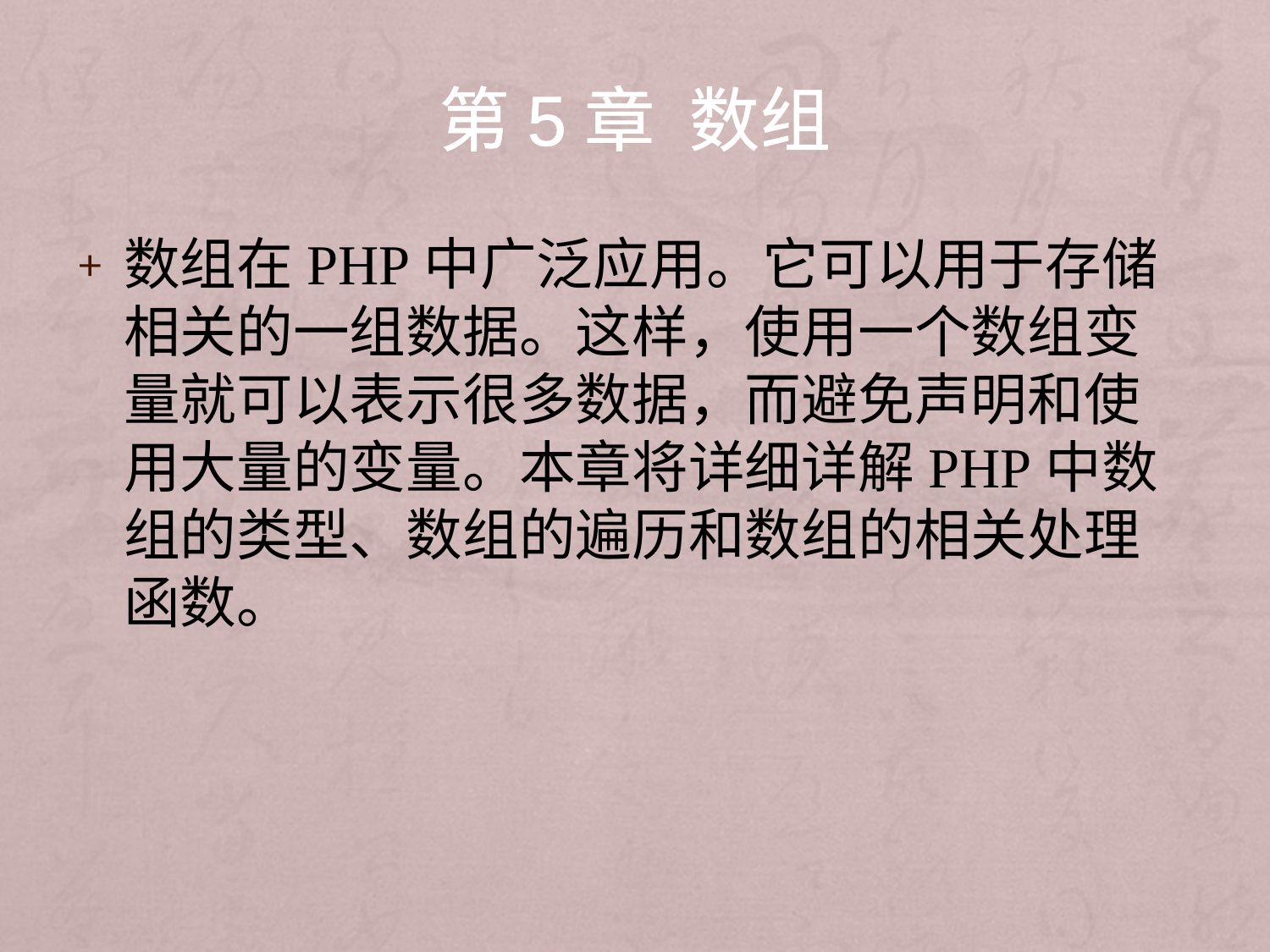

# 第5章  数组
数组在PHP中广泛应用。它可以用于存储相关的一组数据。这样，使用一个数组变量就可以表示很多数据，而避免声明和使用大量的变量。本章将详细详解PHP中数组的类型、数组的遍历和数组的相关处理函数。